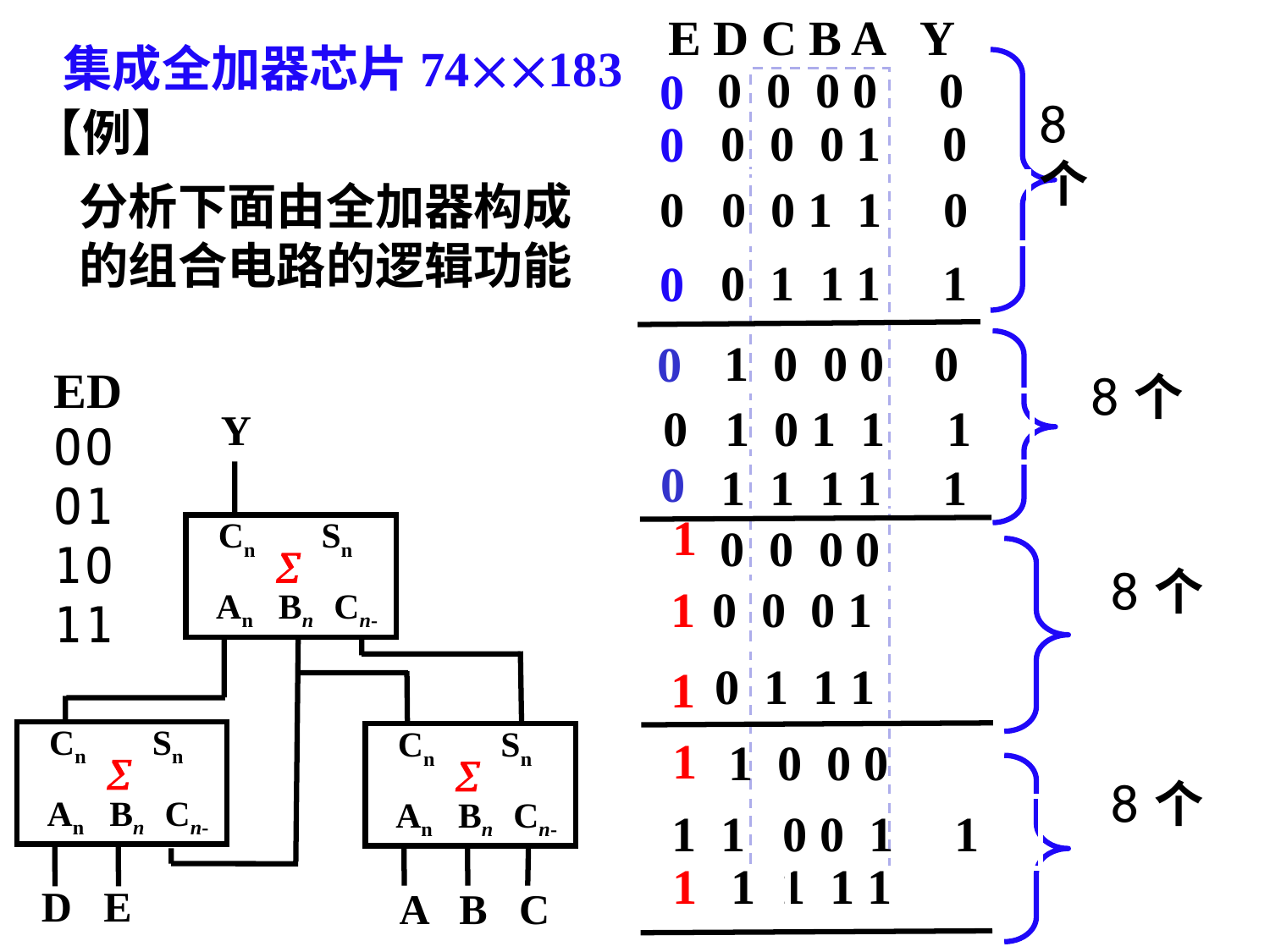

E D C B A   Y
# 集成全加器芯片74××183

0  0  0 0     0
0
0
0

8个
【例】
0  0  0 1     0
分析下面由全加器构成的组合电路的逻辑功能
0   0  0 1  1     0
0  1  1 1     1
1  0  0 0    0

0
0

 ED
8个
0   1  0 1  1     1
Y

Cn             Sn

∑
An     Bn    Cn-

Cn             Sn

∑
An     Bn    Cn-
Cn             Sn

∑
An     Bn    Cn-

D   E
A   B   C
00
01
10
11
1  1  1 1     1

1
1
1
0  0  0 0

8个
0  0  0 1
0  1  1 1
1
1
1  0  0 0

8个
1  1   0 0  1     1
1  1  1 1